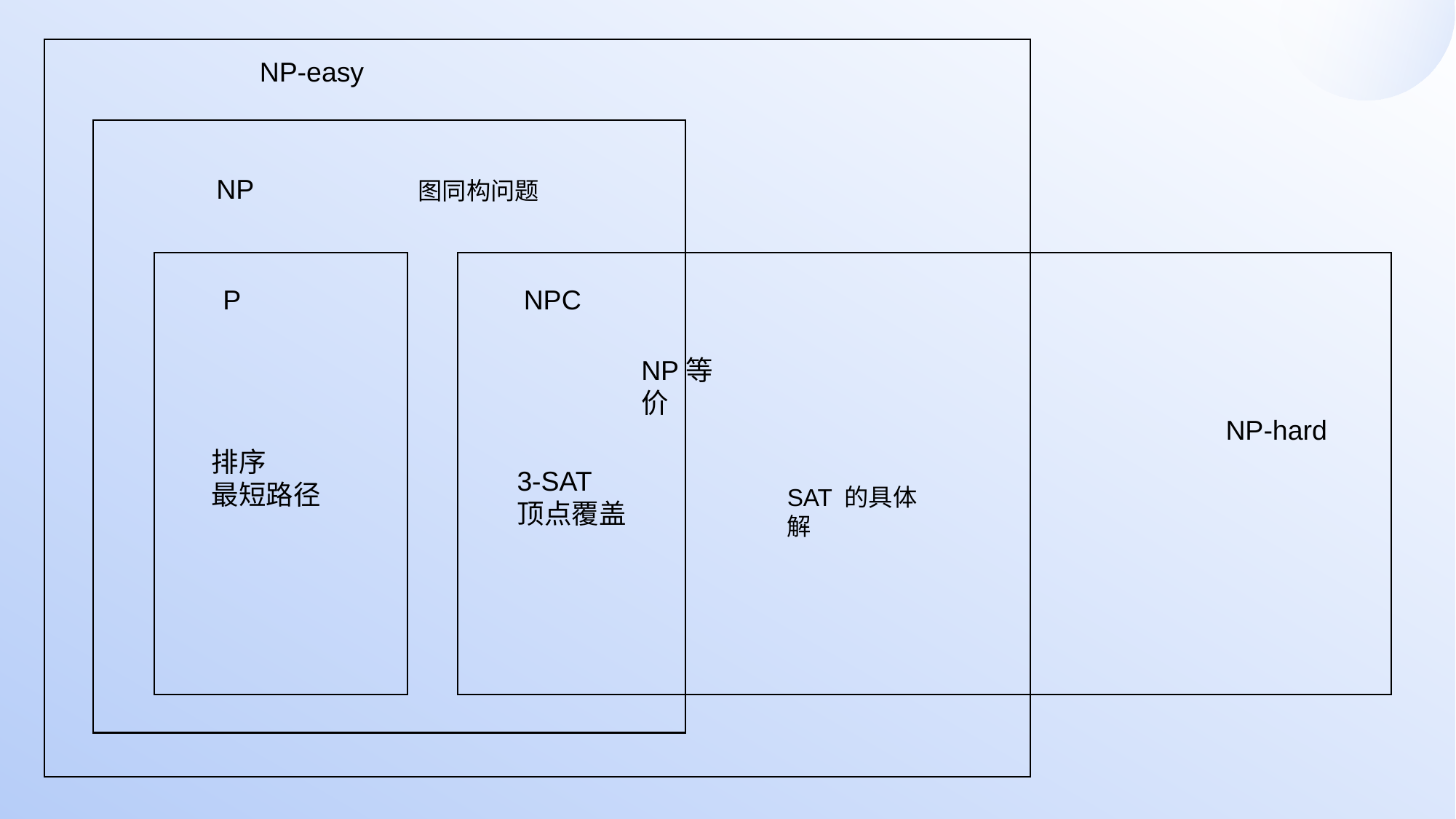

NP-easy

NP
图同构问题

P
NPC
NP等价
NP-hard
排序
最短路径
3-SAT
顶点覆盖
SAT 的具体解